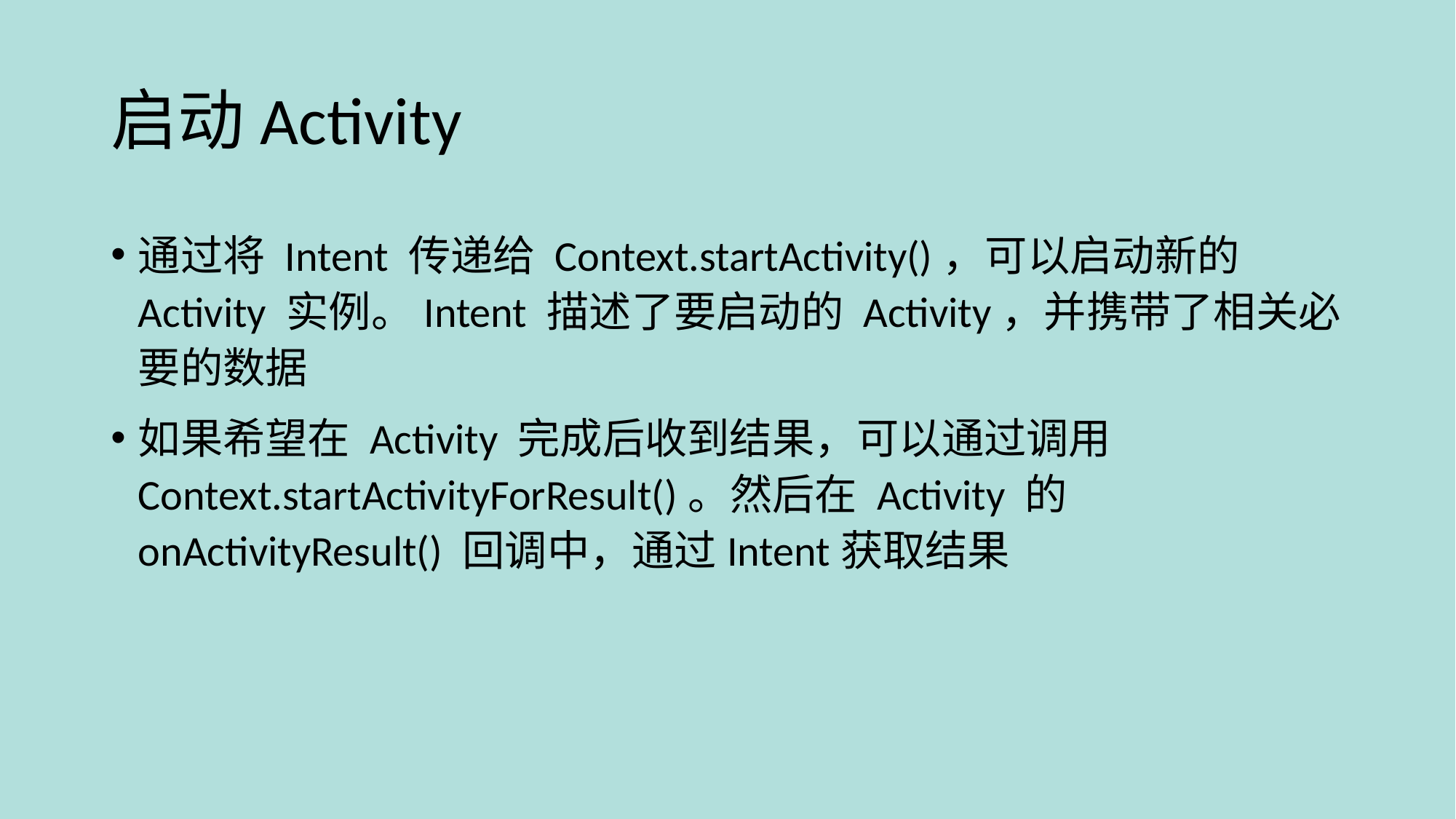

# 启动Activity
通过将 Intent 传递给 Context.startActivity()，可以启动新的 Activity 实例。Intent 描述了要启动的 Activity，并携带了相关必要的数据
如果希望在 Activity 完成后收到结果，可以通过调用 Context.startActivityForResult()。然后在 Activity 的 onActivityResult() 回调中，通过Intent获取结果